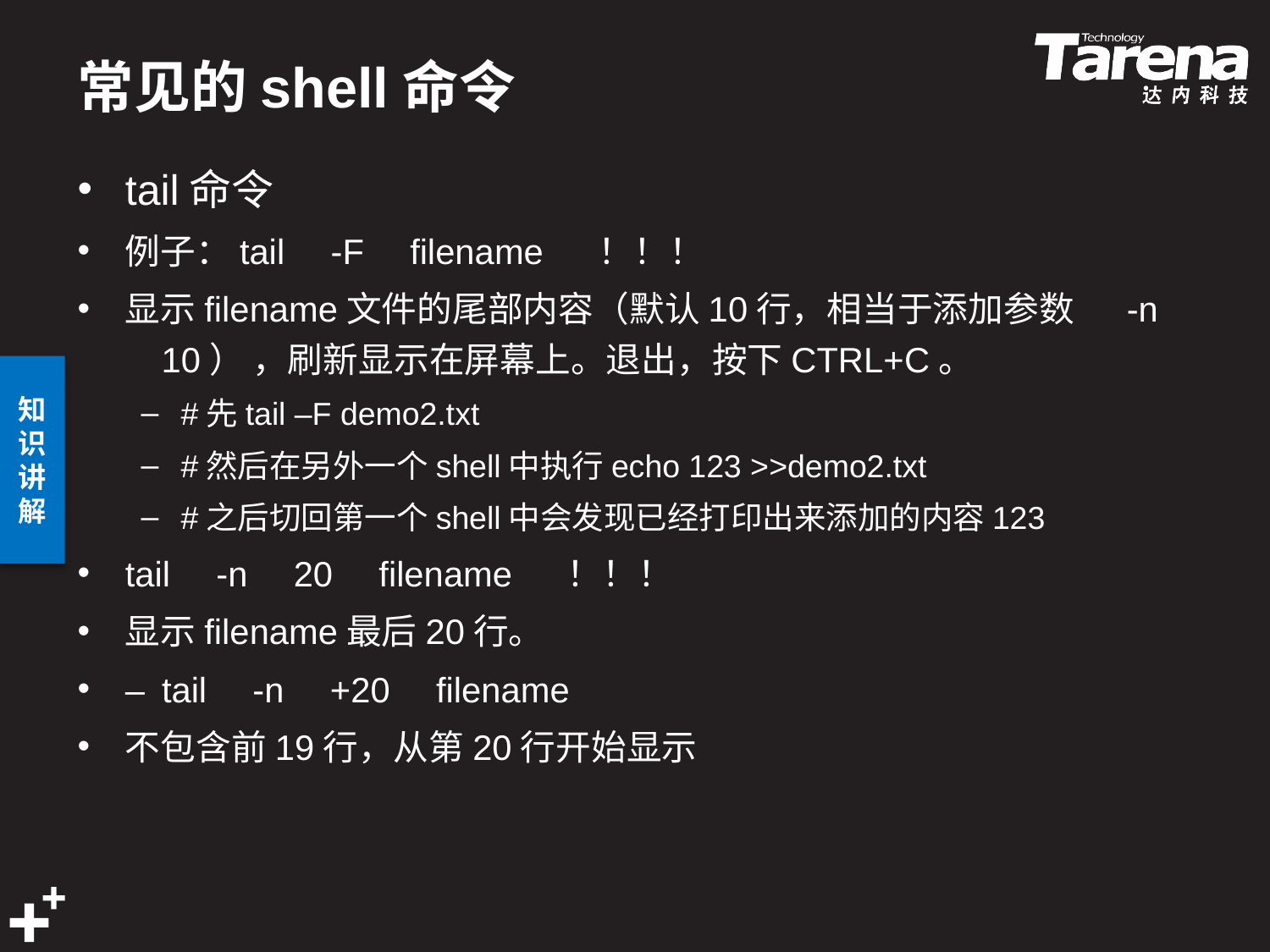

# 常见的shell命令
tail命令
例子：tail  -F  filename  ！！！
显示filename文件的尾部内容（默认10行，相当于添加参数  -n  10） ，刷新显示在屏幕上。退出，按下CTRL+C。 
#先tail –F demo2.txt
#然后在另外一个shell中执行echo 123 >>demo2.txt
#之后切回第一个shell中会发现已经打印出来添加的内容123
tail  -n  20  filename  ！！！
显示filename最后20行。 
–  tail  -n  +20  filename 
不包含前19行，从第20行开始显示 